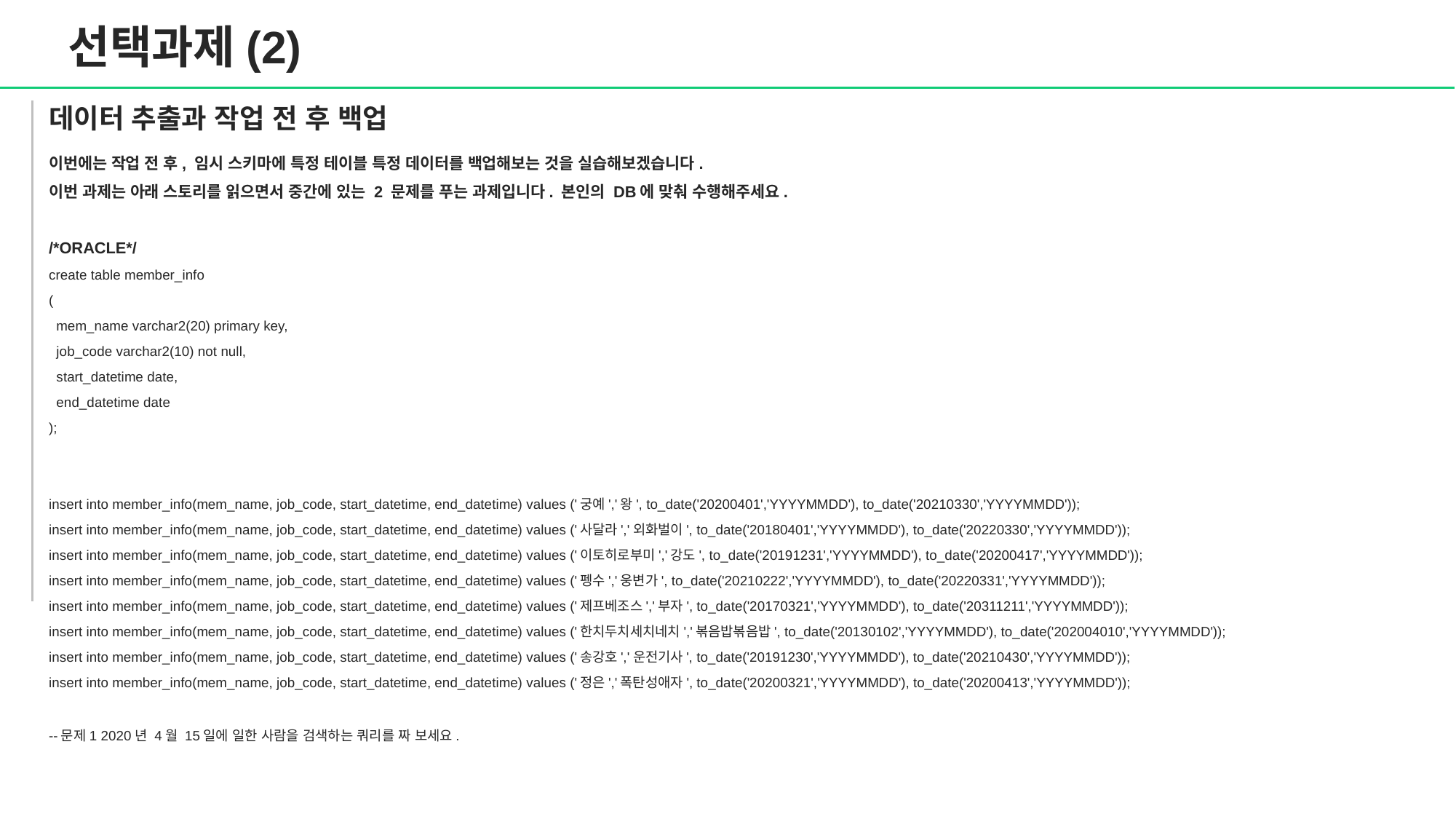

선택과제(2)
데이터 추출과 작업 전 후 백업
이번에는 작업 전 후, 임시 스키마에 특정 테이블 특정 데이터를 백업해보는 것을 실습해보겠습니다.
이번 과제는 아래 스토리를 읽으면서 중간에 있는 2 문제를 푸는 과제입니다. 본인의 DB에 맞춰 수행해주세요.

/*ORACLE*/
create table member_info
(
  mem_name varchar2(20) primary key,
  job_code varchar2(10) not null,
  start_datetime date,
  end_datetime date
);

insert into member_info(mem_name, job_code, start_datetime, end_datetime) values ('궁예','왕', to_date('20200401','YYYYMMDD'), to_date('20210330','YYYYMMDD'));
insert into member_info(mem_name, job_code, start_datetime, end_datetime) values ('사달라','외화벌이', to_date('20180401','YYYYMMDD'), to_date('20220330','YYYYMMDD'));
insert into member_info(mem_name, job_code, start_datetime, end_datetime) values ('이토히로부미','강도', to_date('20191231','YYYYMMDD'), to_date('20200417','YYYYMMDD'));
insert into member_info(mem_name, job_code, start_datetime, end_datetime) values ('펭수','웅변가', to_date('20210222','YYYYMMDD'), to_date('20220331','YYYYMMDD'));
insert into member_info(mem_name, job_code, start_datetime, end_datetime) values ('제프베조스','부자', to_date('20170321','YYYYMMDD'), to_date('20311211','YYYYMMDD'));
insert into member_info(mem_name, job_code, start_datetime, end_datetime) values ('한치두치세치네치','볶음밥볶음밥', to_date('20130102','YYYYMMDD'), to_date('202004010','YYYYMMDD'));
insert into member_info(mem_name, job_code, start_datetime, end_datetime) values ('송강호','운전기사', to_date('20191230','YYYYMMDD'), to_date('20210430','YYYYMMDD'));
insert into member_info(mem_name, job_code, start_datetime, end_datetime) values ('정은','폭탄성애자', to_date('20200321','YYYYMMDD'), to_date('20200413','YYYYMMDD'));

--문제1 2020년 4월 15일에 일한 사람을 검색하는 쿼리를 짜 보세요.